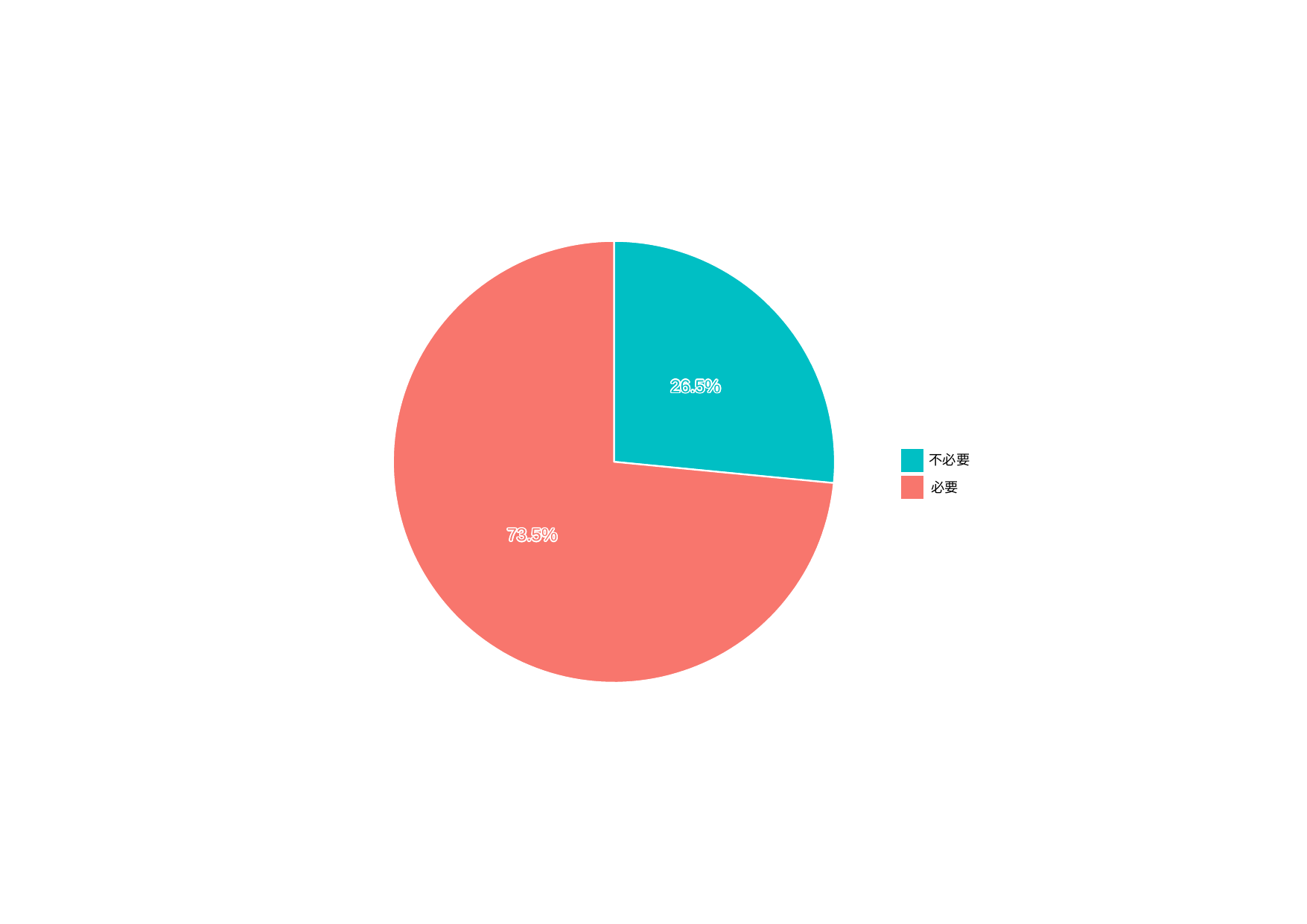

26.5%
26.5%
26.5%
26.5%
26.5%
26.5%
26.5%
26.5%
26.5%
26.5%
26.5%
26.5%
26.5%
26.5%
26.5%
26.5%
26.5%

不必要

必要
73.5%
73.5%
73.5%
73.5%
73.5%
73.5%
73.5%
73.5%
73.5%
73.5%
73.5%
73.5%
73.5%
73.5%
73.5%
73.5%
73.5%